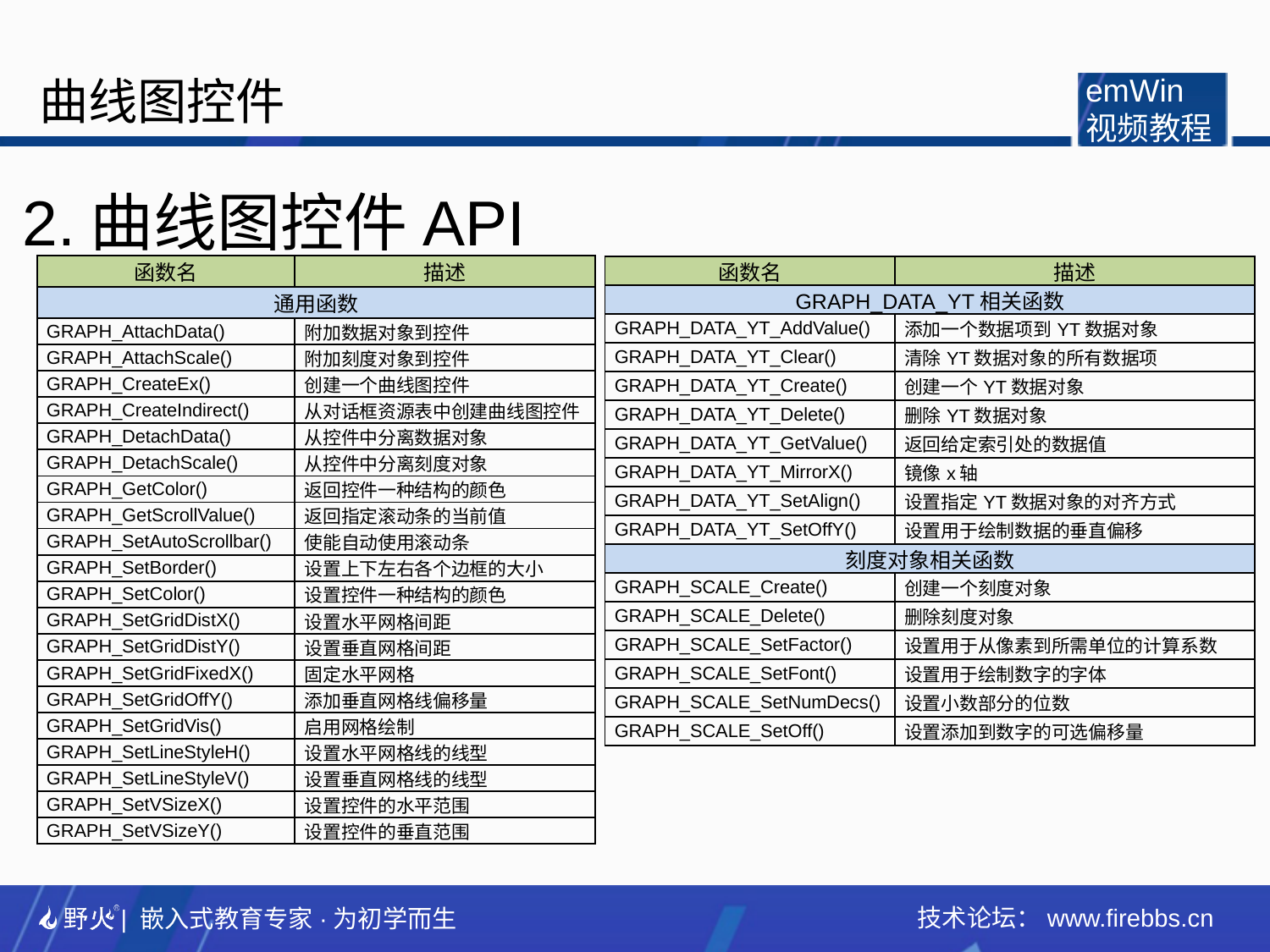

曲线图控件
emWin
视频教程
2.曲线图控件API
| 函数名 | 描述 |
| --- | --- |
| 通用函数 |  |
| GRAPH\_AttachData() | 附加数据对象到控件 |
| GRAPH\_AttachScale() | 附加刻度对象到控件 |
| GRAPH\_CreateEx() | 创建一个曲线图控件 |
| GRAPH\_CreateIndirect() | 从对话框资源表中创建曲线图控件 |
| GRAPH\_DetachData() | 从控件中分离数据对象 |
| GRAPH\_DetachScale() | 从控件中分离刻度对象 |
| GRAPH\_GetColor() | 返回控件一种结构的颜色 |
| GRAPH\_GetScrollValue() | 返回指定滚动条的当前值 |
| GRAPH\_SetAutoScrollbar() | 使能自动使用滚动条 |
| GRAPH\_SetBorder() | 设置上下左右各个边框的大小 |
| GRAPH\_SetColor() | 设置控件一种结构的颜色 |
| GRAPH\_SetGridDistX() | 设置水平网格间距 |
| GRAPH\_SetGridDistY() | 设置垂直网格间距 |
| GRAPH\_SetGridFixedX() | 固定水平网格 |
| GRAPH\_SetGridOffY() | 添加垂直网格线偏移量 |
| GRAPH\_SetGridVis() | 启用网格绘制 |
| GRAPH\_SetLineStyleH() | 设置水平网格线的线型 |
| GRAPH\_SetLineStyleV() | 设置垂直网格线的线型 |
| GRAPH\_SetVSizeX() | 设置控件的水平范围 |
| GRAPH\_SetVSizeY() | 设置控件的垂直范围 |
| 函数名 | 描述 |
| --- | --- |
| GRAPH\_DATA\_YT相关函数 |  |
| GRAPH\_DATA\_YT\_AddValue() | 添加一个数据项到YT数据对象 |
| GRAPH\_DATA\_YT\_Clear() | 清除YT数据对象的所有数据项 |
| GRAPH\_DATA\_YT\_Create() | 创建一个YT数据对象 |
| GRAPH\_DATA\_YT\_Delete() | 删除YT数据对象 |
| GRAPH\_DATA\_YT\_GetValue() | 返回给定索引处的数据值 |
| GRAPH\_DATA\_YT\_MirrorX() | 镜像x轴 |
| GRAPH\_DATA\_YT\_SetAlign() | 设置指定YT数据对象的对齐方式 |
| GRAPH\_DATA\_YT\_SetOffY() | 设置用于绘制数据的垂直偏移 |
| 刻度对象相关函数 |  |
| GRAPH\_SCALE\_Create() | 创建一个刻度对象 |
| GRAPH\_SCALE\_Delete() | 删除刻度对象 |
| GRAPH\_SCALE\_SetFactor() | 设置用于从像素到所需单位的计算系数 |
| GRAPH\_SCALE\_SetFont() | 设置用于绘制数字的字体 |
| GRAPH\_SCALE\_SetNumDecs() | 设置小数部分的位数 |
| GRAPH\_SCALE\_SetOff() | 设置添加到数字的可选偏移量 |